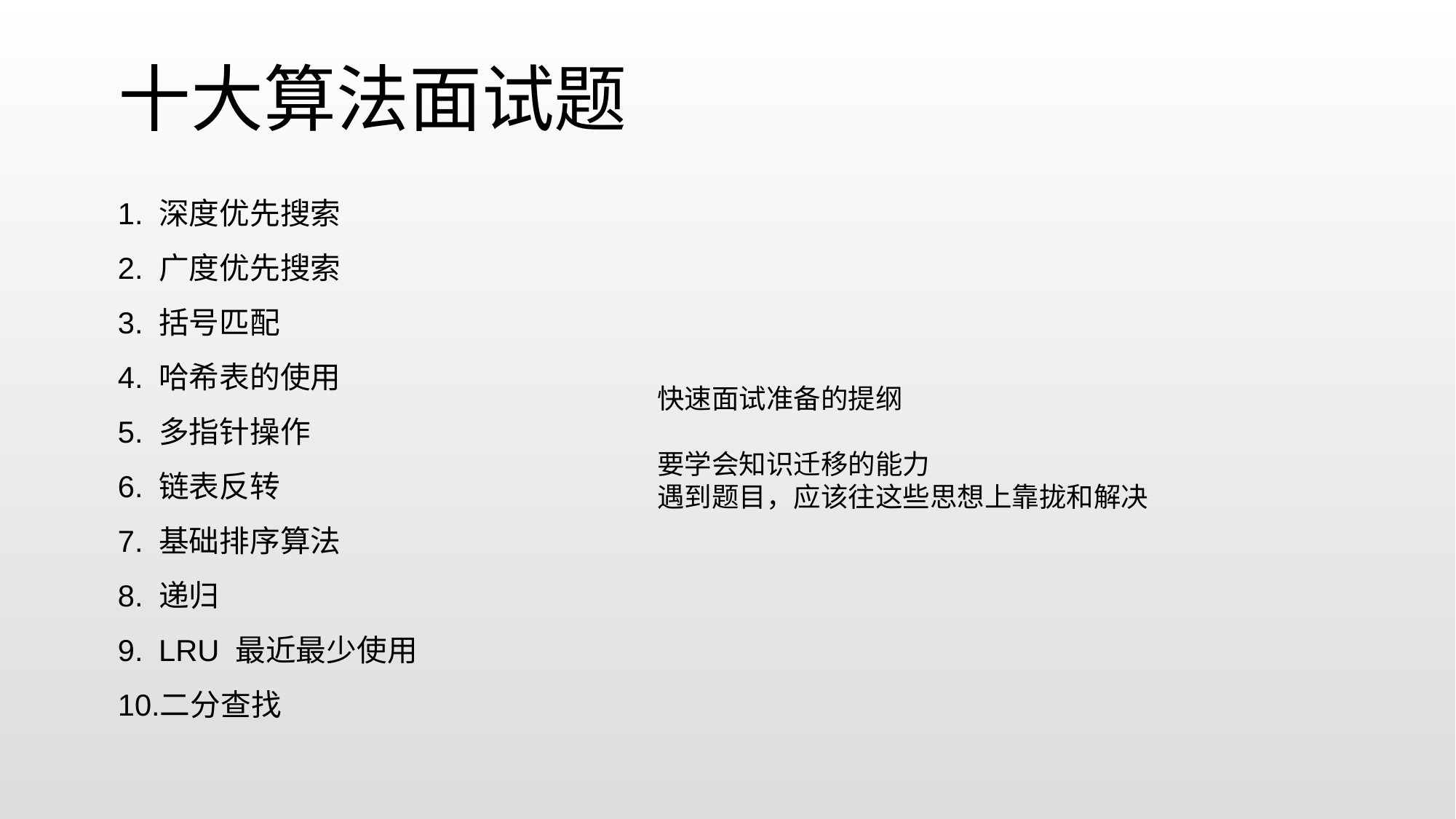

十大算法面试题
深度优先搜索
广度优先搜索
括号匹配
哈希表的使用
多指针操作
链表反转
基础排序算法
递归
LRU 最近最少使用
二分查找
快速面试准备的提纲

要学会知识迁移的能力
遇到题目，应该往这些思想上靠拢和解决